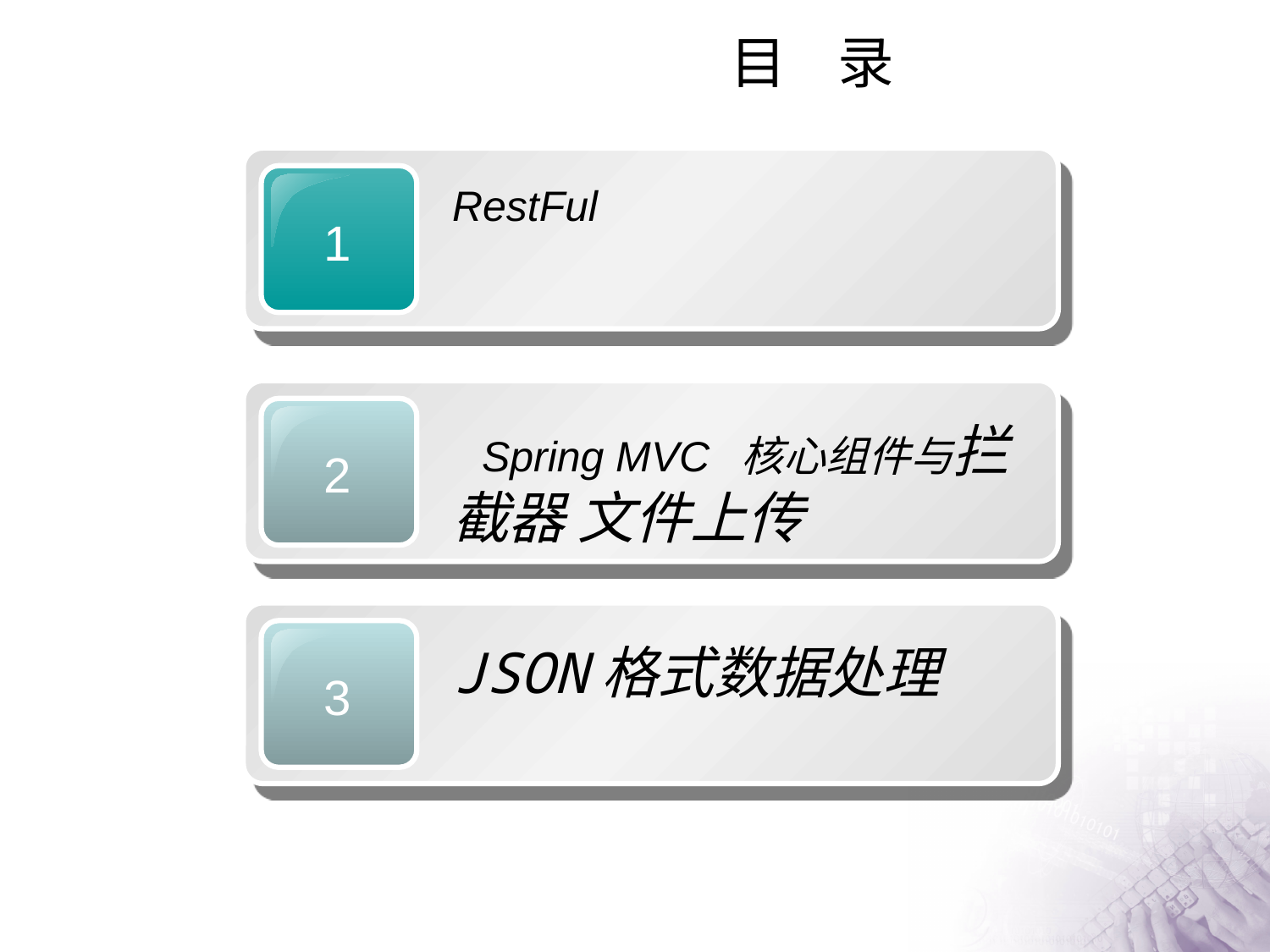

目    录
#

1
RestFul

2
 Spring MVC  核心组件与拦截器 文件上传

3
JSON格式数据处理